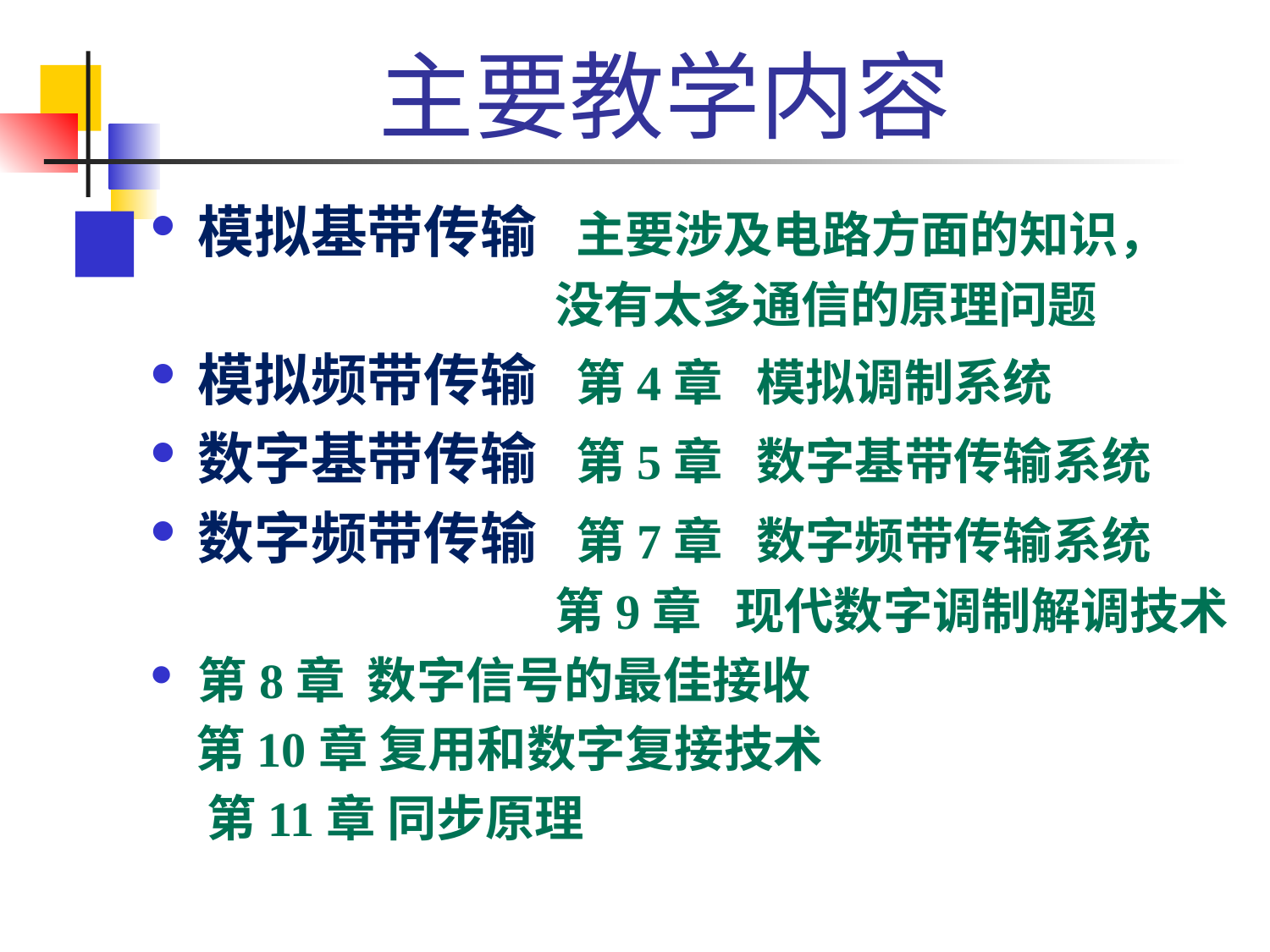

# 主要教学内容
模拟基带传输   主要涉及电路方面的知识，
                                   没有太多通信的原理问题
模拟频带传输   第4章   模拟调制系统
数字基带传输   第5章   数字基带传输系统
数字频带传输   第7章   数字频带传输系统
                                   第9章   现代数字调制解调技术
第8章  数字信号的最佳接收
   第10章 复用和数字复接技术
    第11章 同步原理